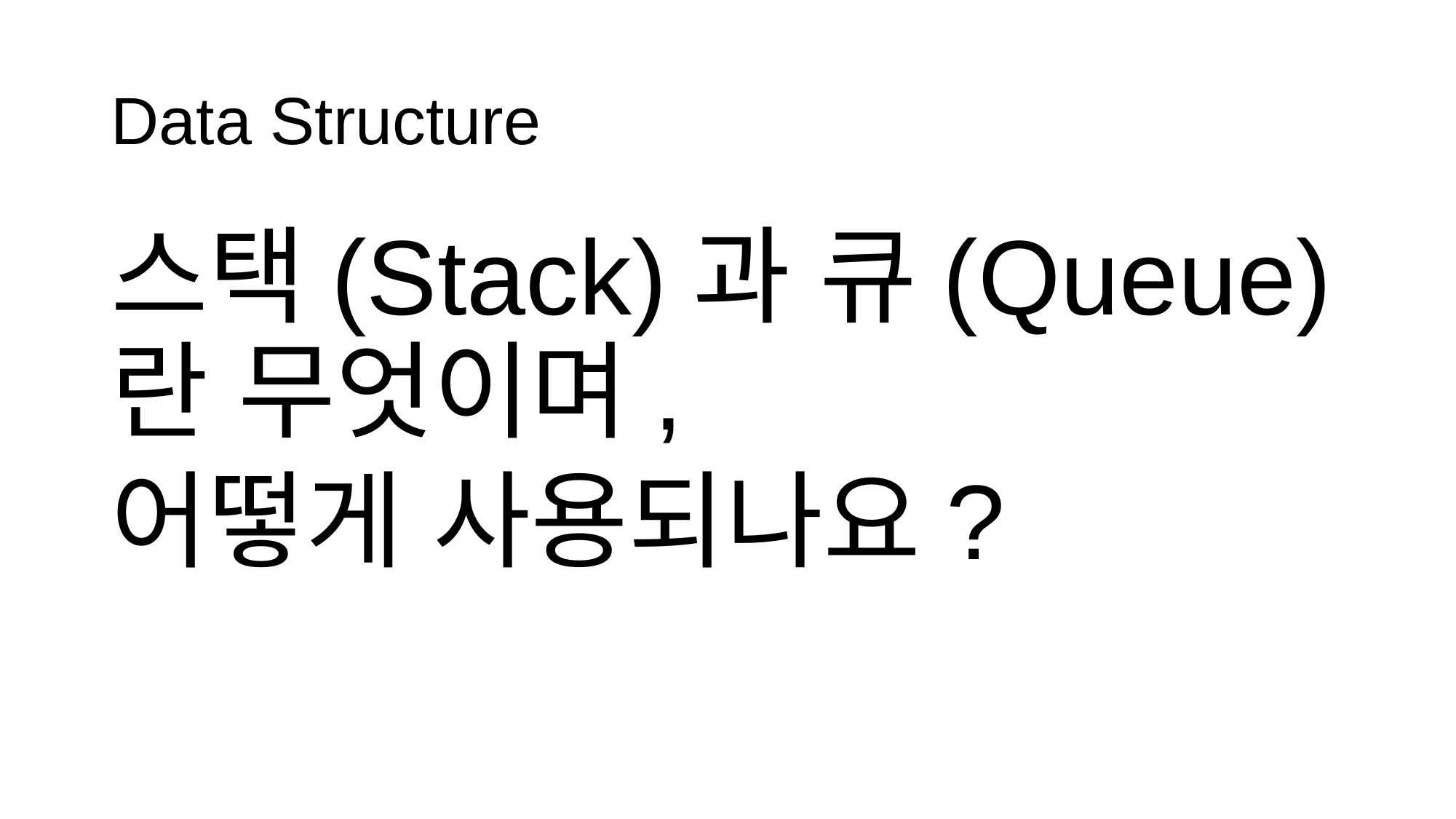

# Data Structure
스택(Stack)과 큐(Queue)란 무엇이며,
어떻게 사용되나요?